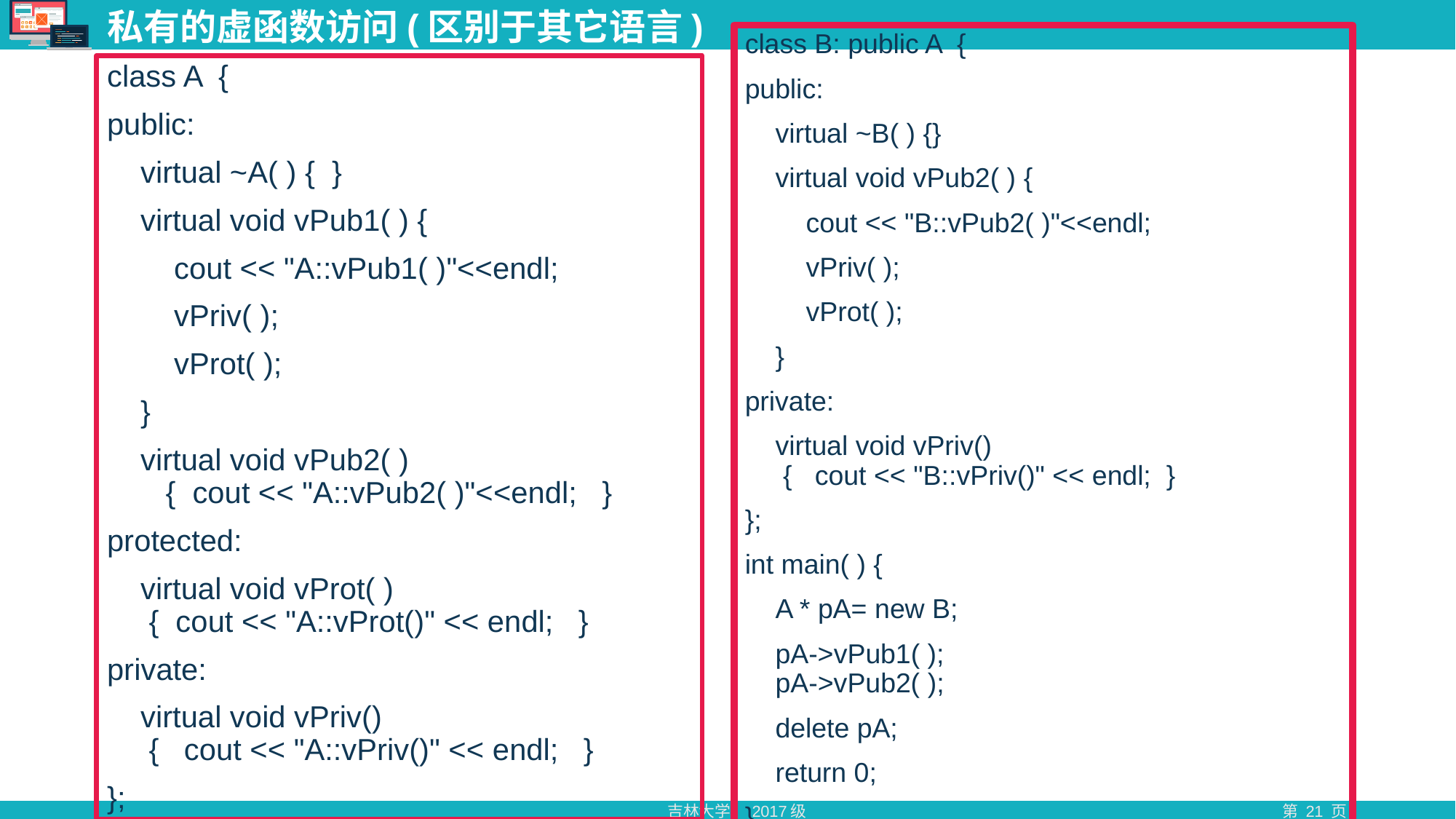

# 私有的虚函数访问(区别于其它语言)
class B: public A  {
public:
    virtual ~B( ) {}
    virtual void vPub2( ) {
        cout << "B::vPub2( )"<<endl;
        vPriv( );
        vProt( );
    }
private:
    virtual void vPriv()
     {   cout << "B::vPriv()" << endl;  }
};
int main( ) {
    A * pA= new B;
    pA->vPub1( );
    pA->vPub2( );
    delete pA;
    return 0;
}
class A  {
public:
    virtual ~A( ) {  }
    virtual void vPub1( ) {
        cout << "A::vPub1( )"<<endl;
        vPriv( );
        vProt( );
    }
    virtual void vPub2( )
       {  cout << "A::vPub2( )"<<endl;   }
protected:
    virtual void vProt( )
     {  cout << "A::vProt()" << endl;   }
private:
    virtual void vPriv()
     {   cout << "A::vPriv()" << endl;   }
};